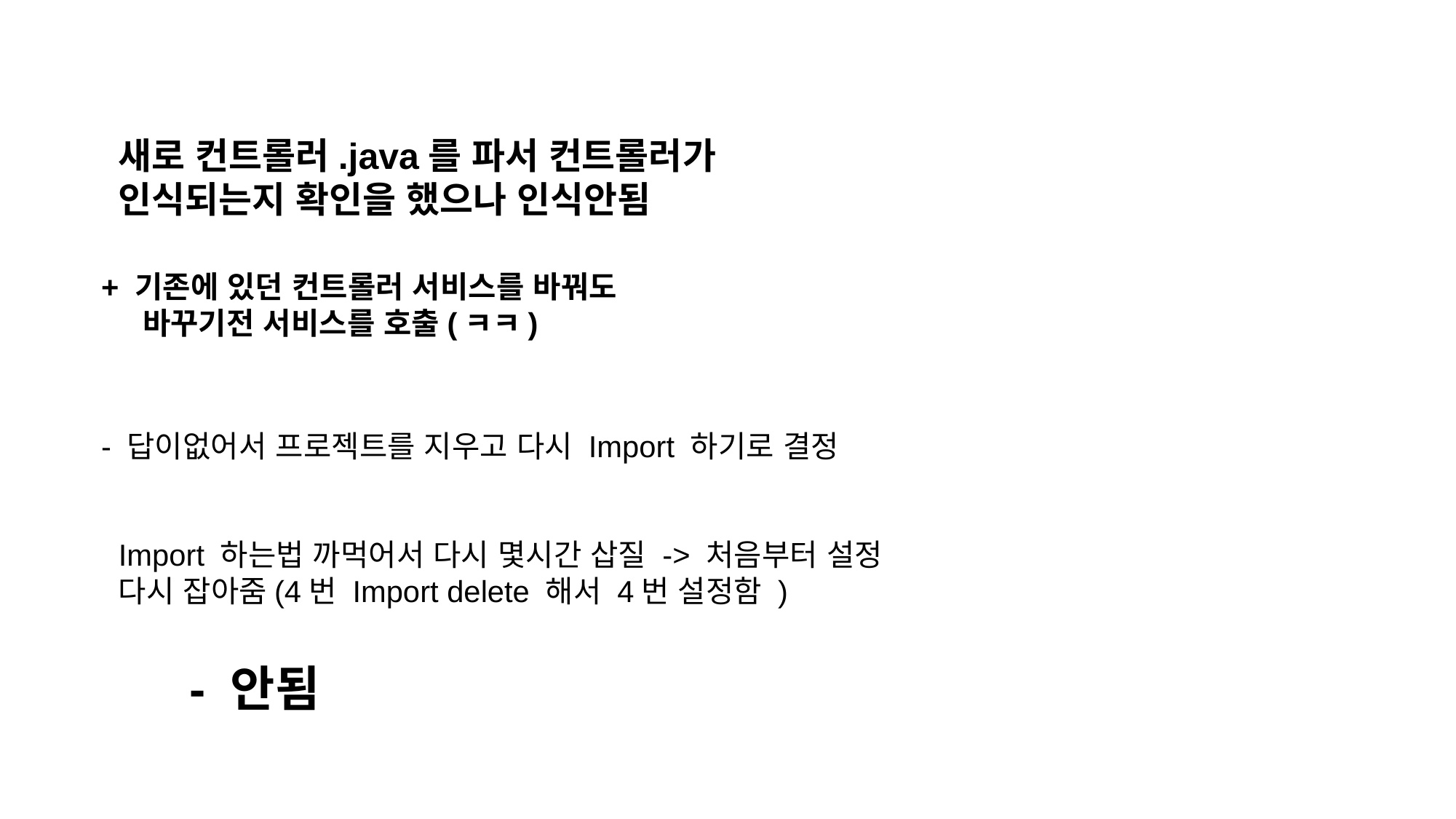

새로 컨트롤러.java를 파서 컨트롤러가 인식되는지 확인을 했으나 인식안됨
+ 기존에 있던 컨트롤러 서비스를 바꿔도
    바꾸기전 서비스를 호출(ㅋㅋ)
- 답이없어서 프로젝트를 지우고 다시 Import 하기로 결정
Import 하는법 까먹어서 다시 몇시간 삽질 -> 처음부터 설정 다시 잡아줌(4번 Import delete 해서 4번 설정함 )
- 안됨